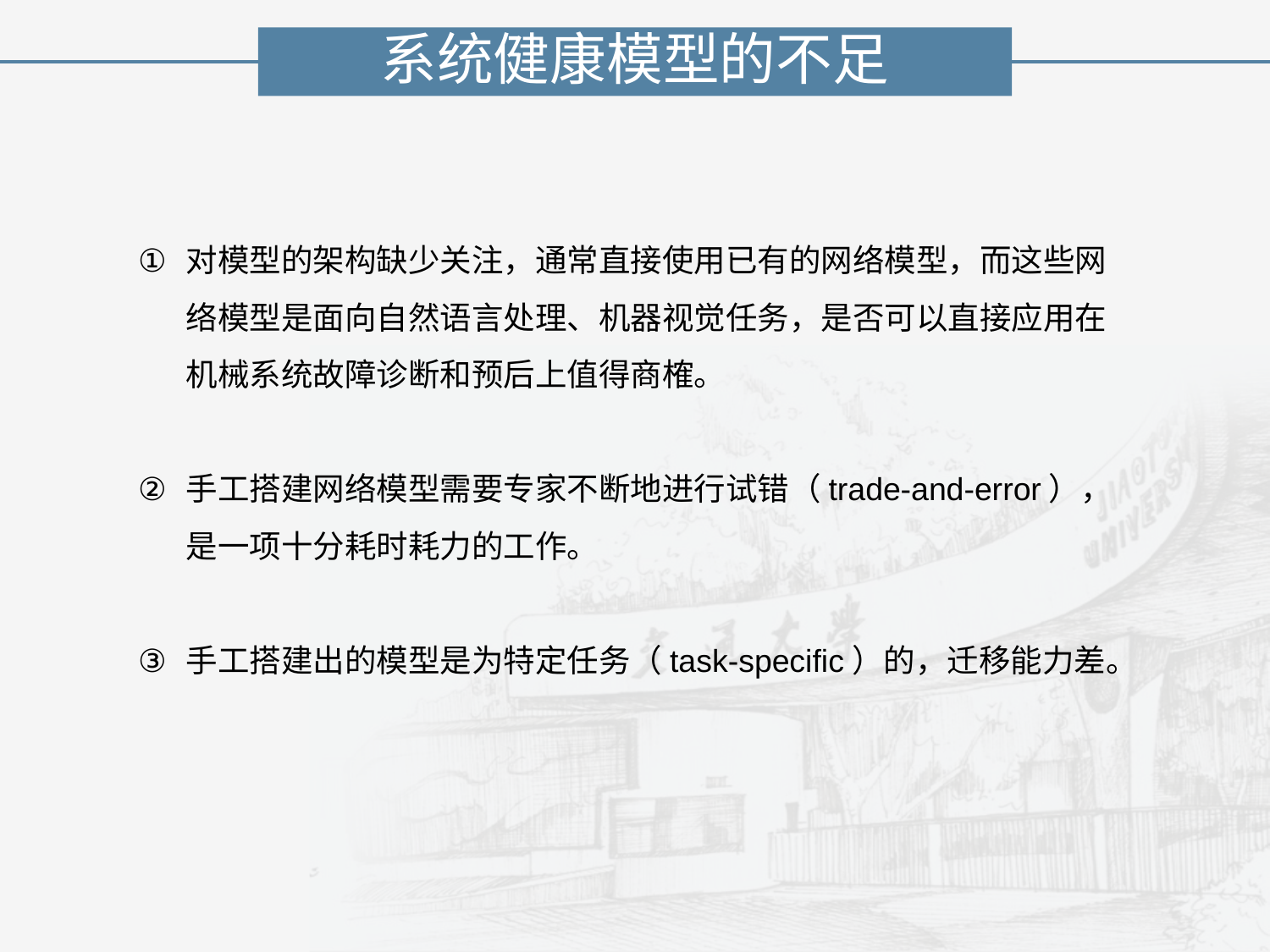

系统健康模型的不足
对模型的架构缺少关注，通常直接使用已有的网络模型，而这些网络模型是面向自然语言处理、机器视觉任务，是否可以直接应用在机械系统故障诊断和预后上值得商榷。

手工搭建网络模型需要专家不断地进行试错（trade-and-error），是一项十分耗时耗力的工作。

手工搭建出的模型是为特定任务（task-specific）的，迁移能力差。